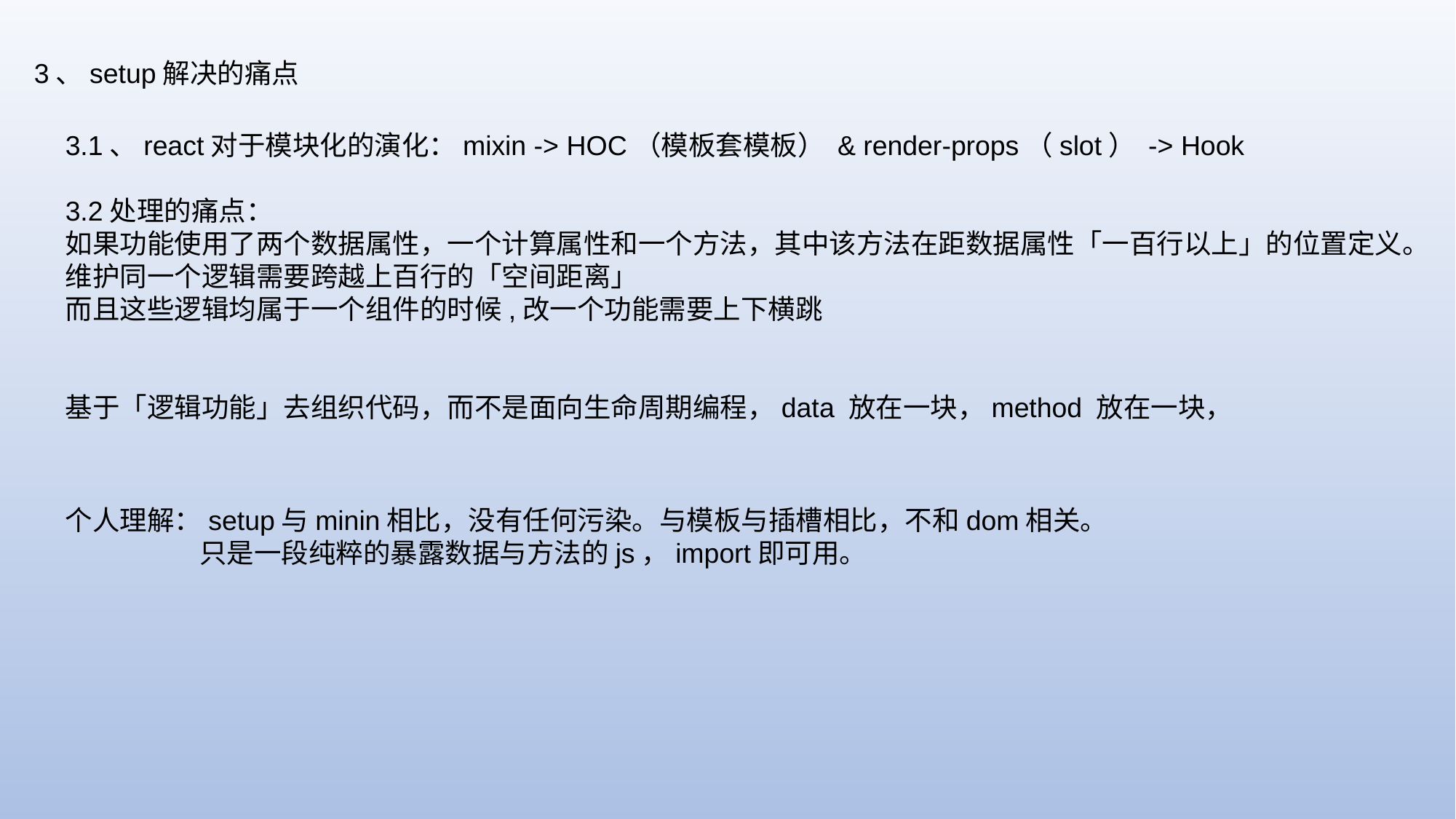

3、setup解决的痛点
3.1、react对于模块化的演化：mixin -> HOC（模板套模板） & render-props（slot） -> Hook

3.2处理的痛点：
如果功能使用了两个数据属性，一个计算属性和一个方法，其中该方法在距数据属性「一百行以上」的位置定义。
维护同一个逻辑需要跨越上百行的「空间距离」
而且这些逻辑均属于一个组件的时候,改一个功能需要上下横跳

基于「逻辑功能」去组织代码，而不是面向生命周期编程，data 放在一块，method 放在一块，
个人理解：setup与minin相比，没有任何污染。与模板与插槽相比，不和dom相关。
	   只是一段纯粹的暴露数据与方法的js，import即可用。